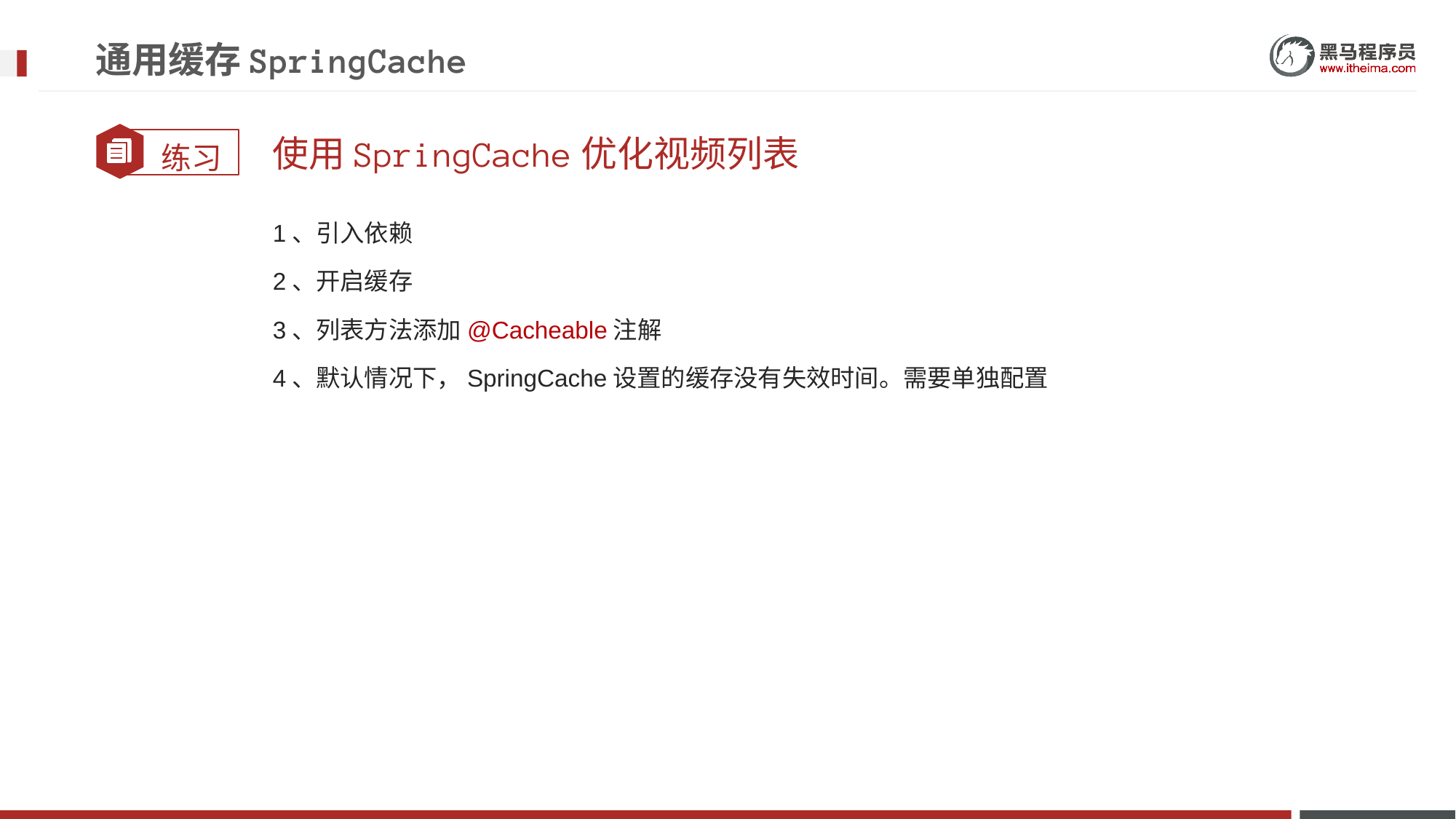

# 通用缓存SpringCache
使用SpringCache优化视频列表
1、引入依赖
2、开启缓存
3、列表方法添加@Cacheable注解
4、默认情况下，SpringCache设置的缓存没有失效时间。需要单独配置